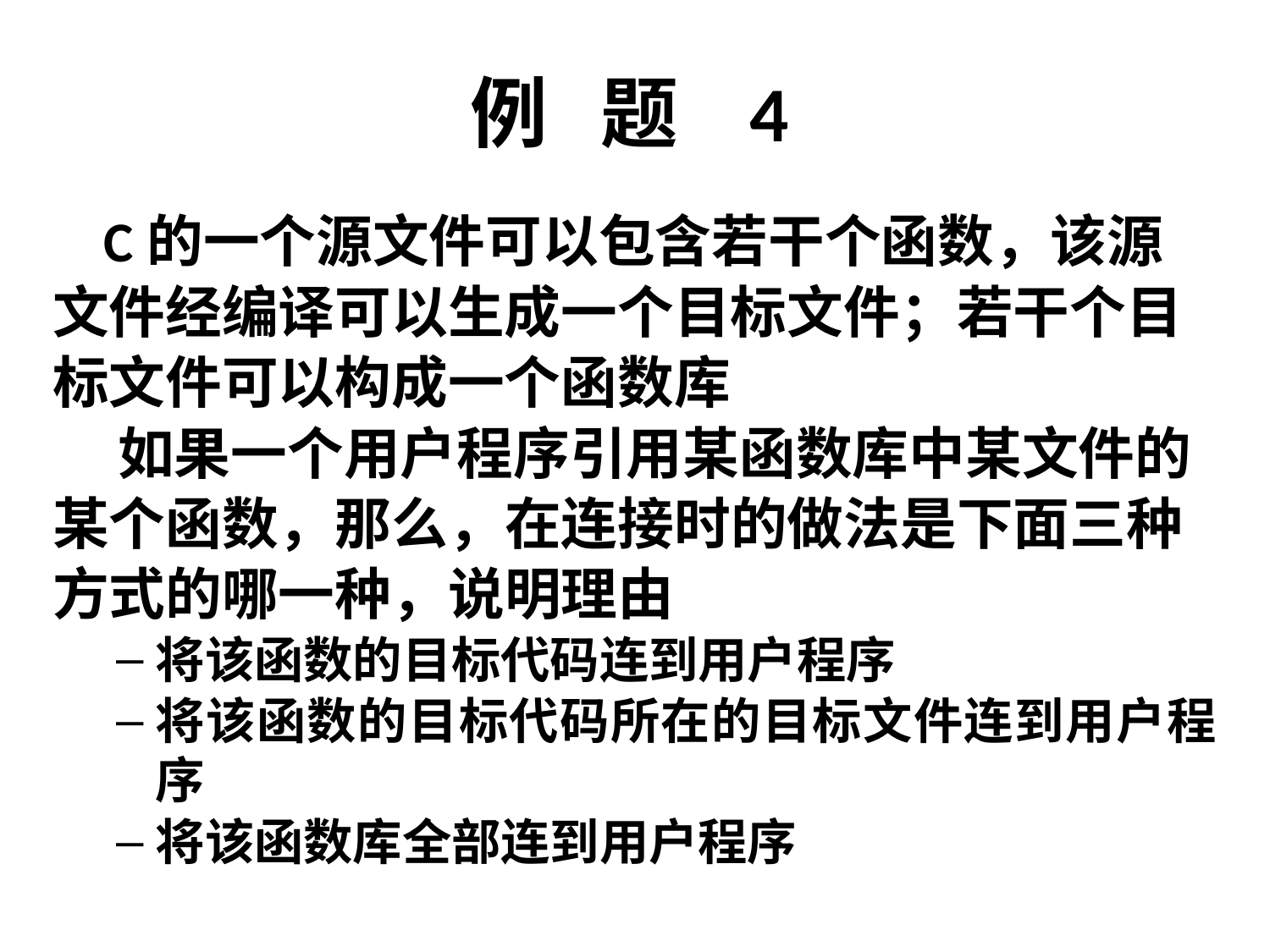

# 例   题   4
    C的一个源文件可以包含若干个函数，该源
文件经编译可以生成一个目标文件；若干个目
标文件可以构成一个函数库
    如果一个用户程序引用某函数库中某文件的
某个函数，那么，在连接时的做法是下面三种
方式的哪一种，说明理由
将该函数的目标代码连到用户程序
将该函数的目标代码所在的目标文件连到用户程序
将该函数库全部连到用户程序